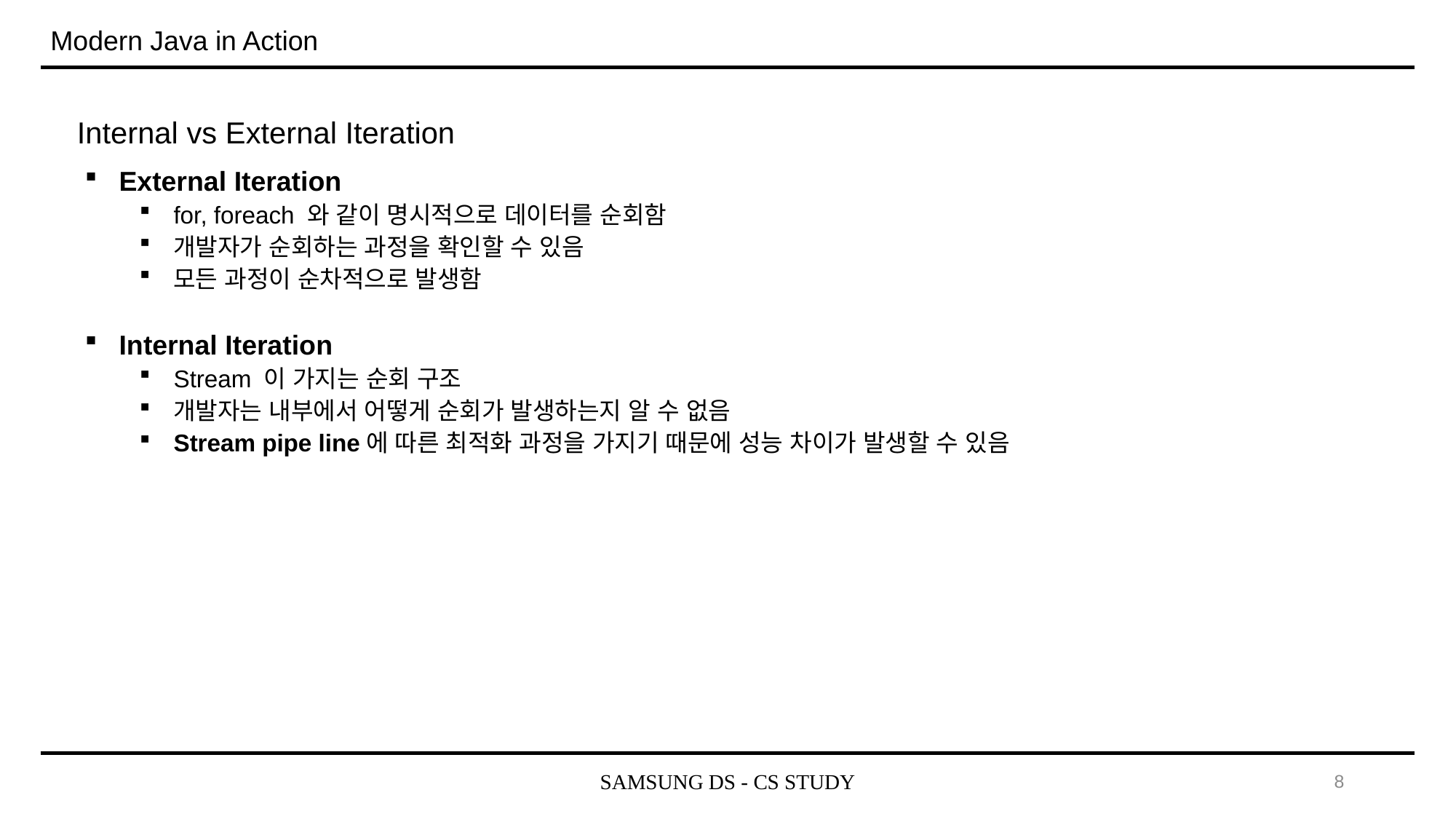

Modern Java in Action
Internal vs External Iteration
External Iteration
for, foreach 와 같이 명시적으로 데이터를 순회함
개발자가 순회하는 과정을 확인할 수 있음
모든 과정이 순차적으로 발생함

Internal Iteration
Stream 이 가지는 순회 구조
개발자는 내부에서 어떻게 순회가 발생하는지 알 수 없음
Stream pipe line에 따른 최적화 과정을 가지기 때문에 성능 차이가 발생할 수 있음
SAMSUNG DS - CS STUDY
8